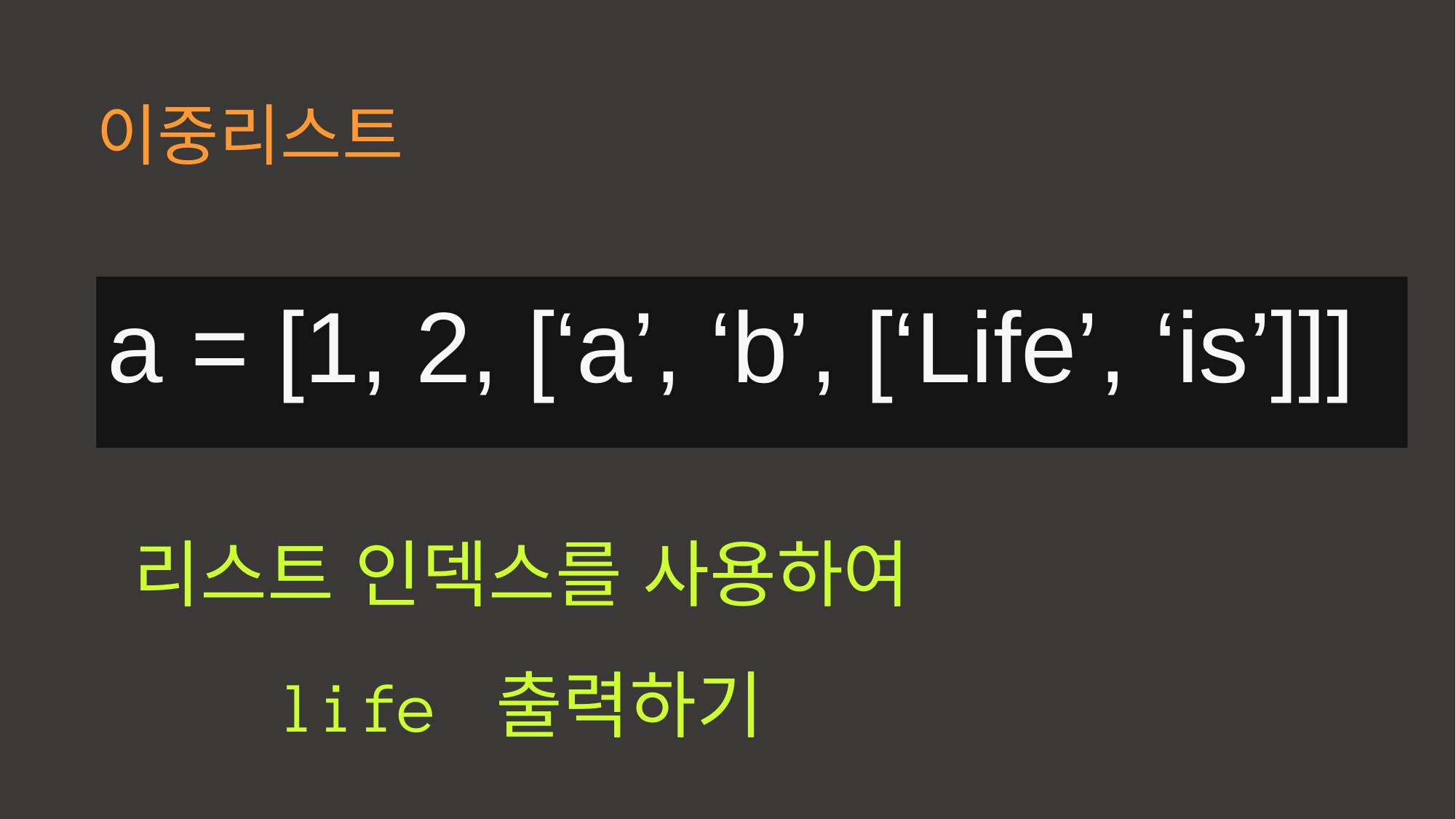

이중리스트
a = [1, 2, [‘a’, ‘b’, [‘Life’, ‘is’]]]

리스트 인덱스를 사용하여 life 출력하기